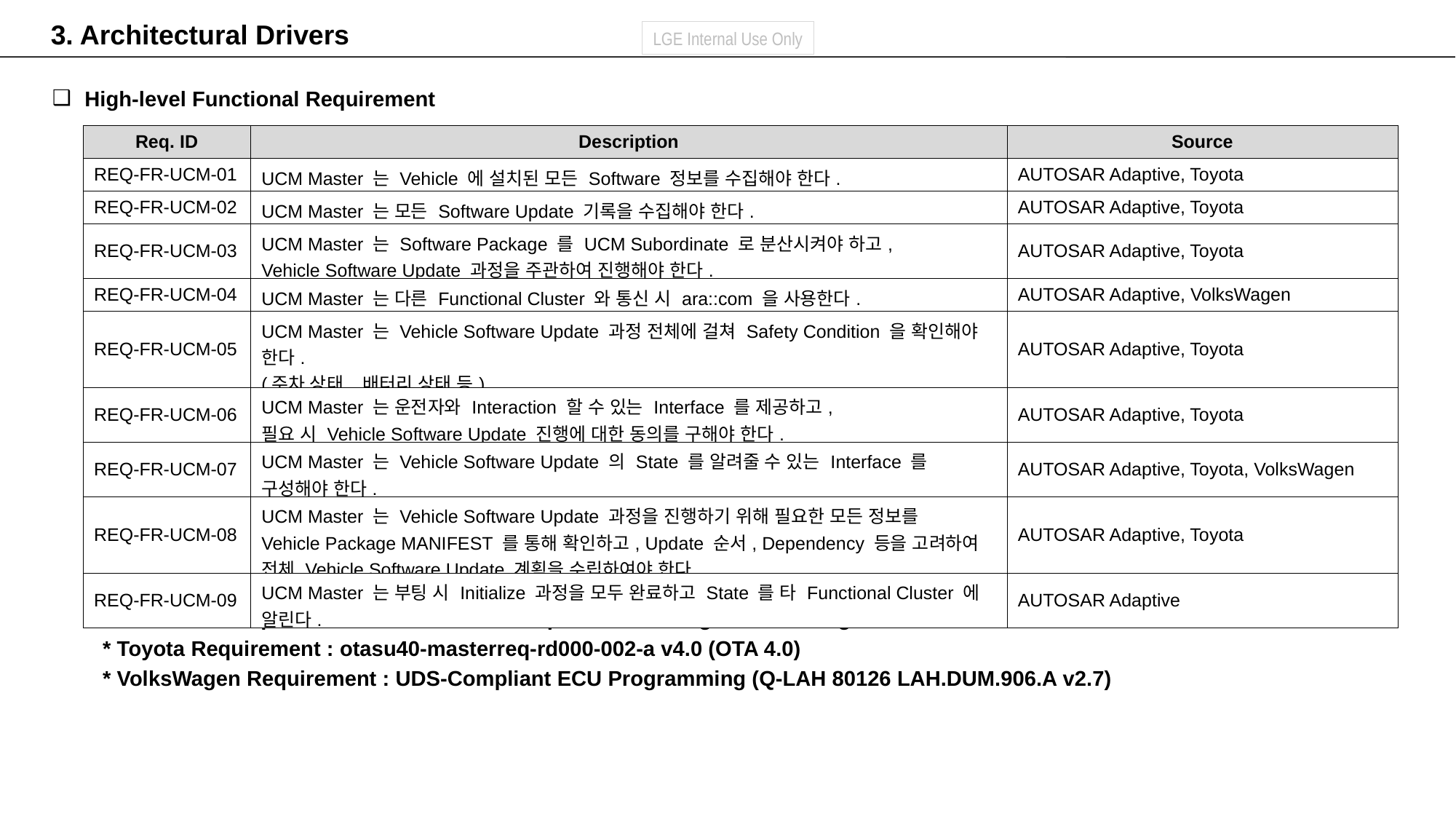

3. Architectural Drivers
High-level Functional Requirement
- Related Document
   * AUTOSAR Requirement : AUTOSAR_RS_UpdateAndConfigurationManagement R22-11
   * Toyota Requirement : otasu40-masterreq-rd000-002-a v4.0 (OTA 4.0)
   * VolksWagen Requirement : UDS-Compliant ECU Programming (Q-LAH 80126 LAH.DUM.906.A v2.7)
| Req. ID | Description | Source |
| --- | --- | --- |
| REQ-FR-UCM-01 | UCM Master 는 Vehicle 에 설치된 모든 Software 정보를 수집해야 한다. | AUTOSAR Adaptive, Toyota |
| REQ-FR-UCM-02 | UCM Master 는 모든 Software Update 기록을 수집해야 한다. | AUTOSAR Adaptive, Toyota |
| REQ-FR-UCM-03 | UCM Master 는 Software Package 를 UCM Subordinate 로 분산시켜야 하고, Vehicle Software Update 과정을 주관하여 진행해야 한다. | AUTOSAR Adaptive, Toyota |
| REQ-FR-UCM-04 | UCM Master 는 다른 Functional Cluster 와 통신 시 ara::com 을 사용한다. | AUTOSAR Adaptive, VolksWagen |
| REQ-FR-UCM-05 | UCM Master 는 Vehicle Software Update 과정 전체에 걸쳐 Safety Condition 을 확인해야 한다. (주차 상태, 배터리 상태 등) | AUTOSAR Adaptive, Toyota |
| REQ-FR-UCM-06 | UCM Master 는 운전자와 Interaction 할 수 있는 Interface 를 제공하고, 필요 시 Vehicle Software Update 진행에 대한 동의를 구해야 한다. | AUTOSAR Adaptive, Toyota |
| REQ-FR-UCM-07 | UCM Master 는 Vehicle Software Update 의 State 를 알려줄 수 있는 Interface 를 구성해야 한다. | AUTOSAR Adaptive, Toyota, VolksWagen |
| REQ-FR-UCM-08 | UCM Master 는 Vehicle Software Update 과정을 진행하기 위해 필요한 모든 정보를 Vehicle Package MANIFEST 를 통해 확인하고, Update 순서, Dependency 등을 고려하여 전체 Vehicle Software Update 계획을 수립하여야 한다. | AUTOSAR Adaptive, Toyota |
| REQ-FR-UCM-09 | UCM Master 는 부팅 시 Initialize 과정을 모두 완료하고 State 를 타 Functional Cluster 에 알린다. | AUTOSAR Adaptive |